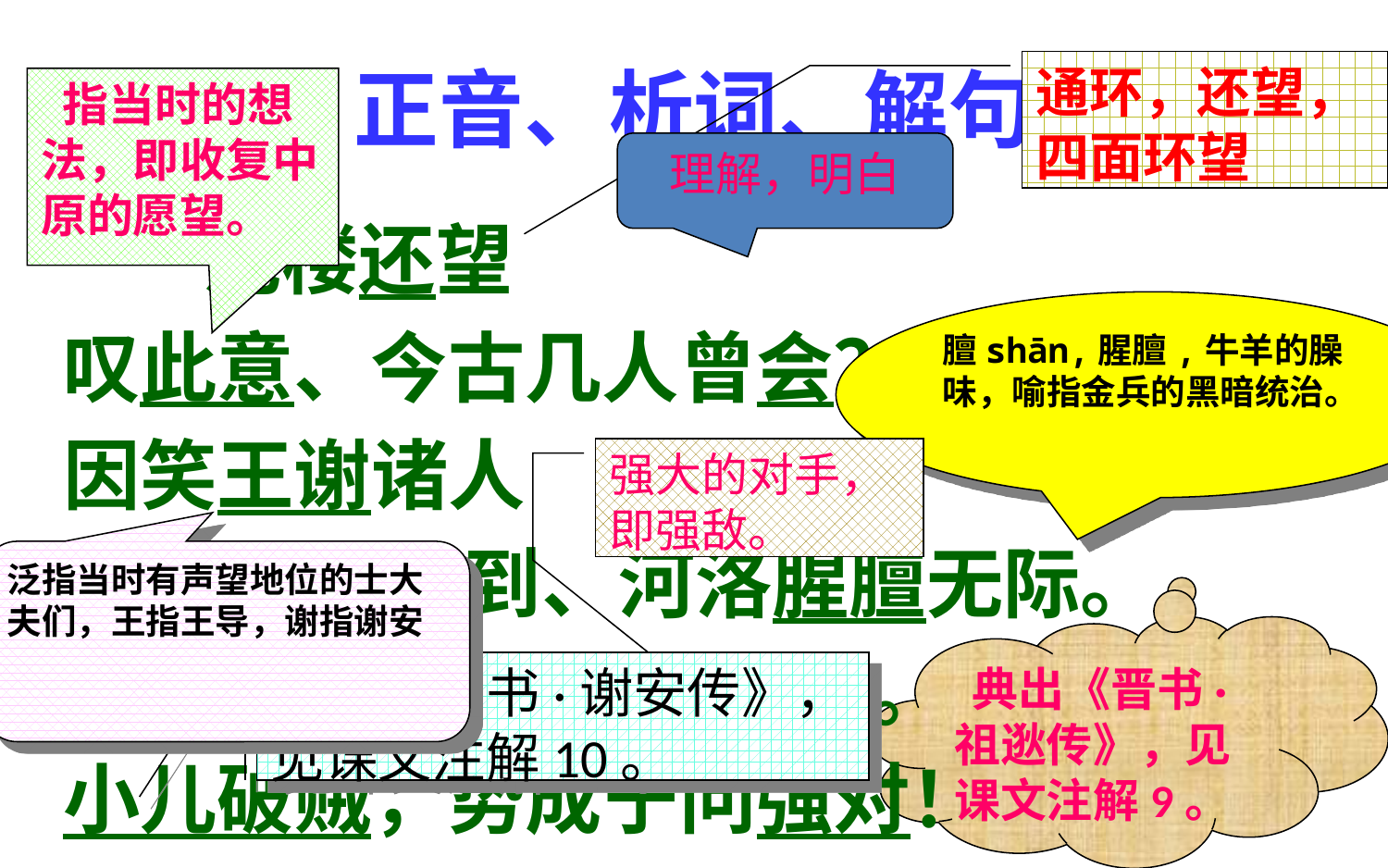

# 正音、析词、解句
通环，还望，四面环望
 指当时的想法，即收复中原的愿望。
理解，明白
       危楼还望
叹此意、今古几人曾会？
因笑王谢诸人
             管不到、河洛腥膻无际。
                       寻取中流誓。
小儿破贼，势成宁问强对！
膻shān,腥膻,牛羊的臊味，喻指金兵的黑暗统治。

强大的对手，即强敌。
泛指当时有声望地位的士大夫们，王指王导，谢指谢安
 典出《晋书·祖逖传》，见课文注解9。
典出《晋书·谢安传》，见课文注解10。